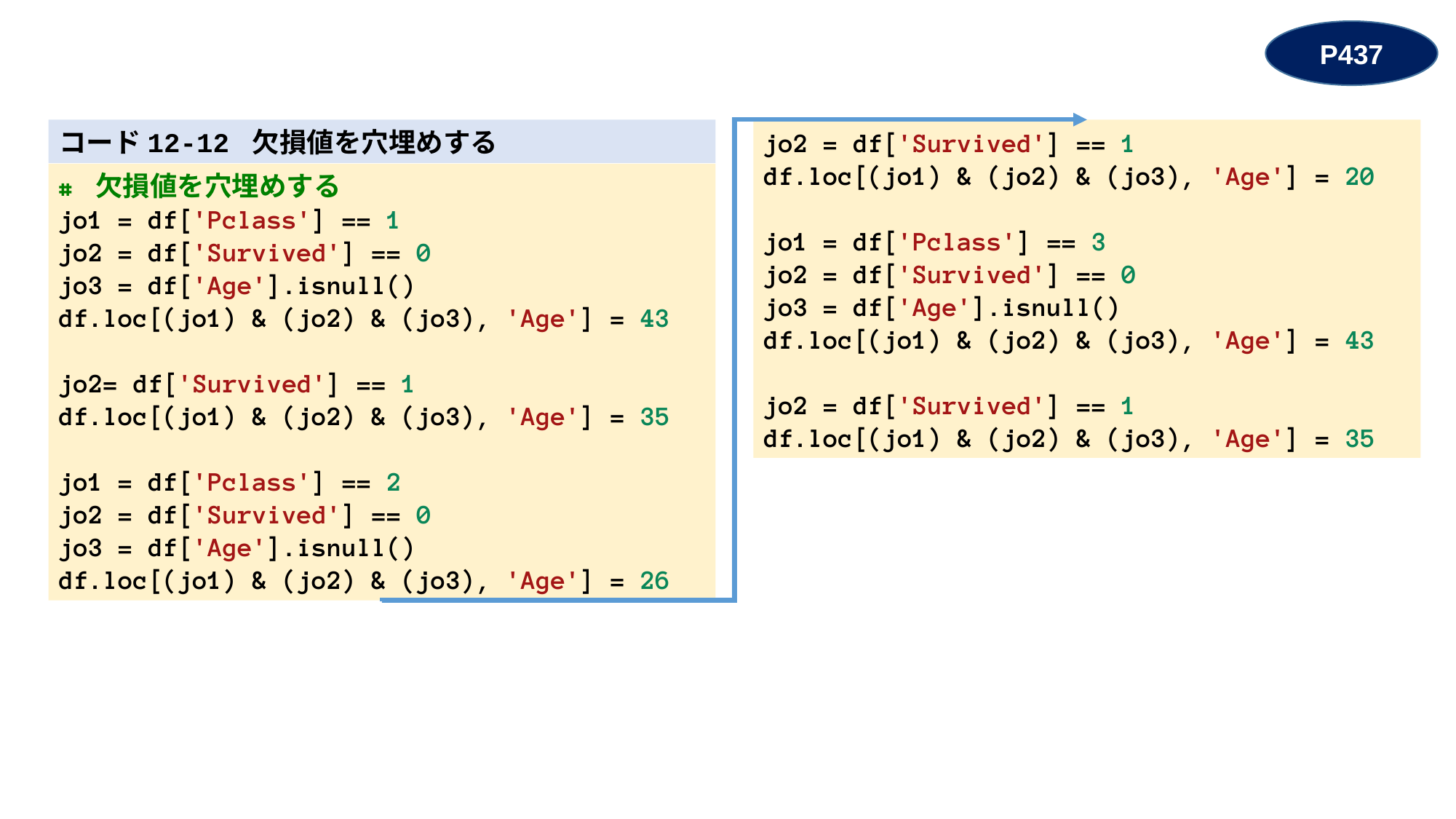

P437
コード12-12 欠損値を穴埋めする
jo2 = df['Survived'] == 1
df.loc[(jo1) & (jo2) & (jo3), 'Age'] = 20
jo1 = df['Pclass'] == 3
jo2 = df['Survived'] == 0
jo3 = df['Age'].isnull()
df.loc[(jo1) & (jo2) & (jo3), 'Age'] = 43
jo2 = df['Survived'] == 1
df.loc[(jo1) & (jo2) & (jo3), 'Age'] = 35
# 欠損値を穴埋めする
jo1 = df['Pclass'] == 1
jo2 = df['Survived'] == 0
jo3 = df['Age'].isnull()
df.loc[(jo1) & (jo2) & (jo3), 'Age'] = 43
jo2= df['Survived'] == 1
df.loc[(jo1) & (jo2) & (jo3), 'Age'] = 35
jo1 = df['Pclass'] == 2
jo2 = df['Survived'] == 0
jo3 = df['Age'].isnull()
df.loc[(jo1) & (jo2) & (jo3), 'Age'] = 26